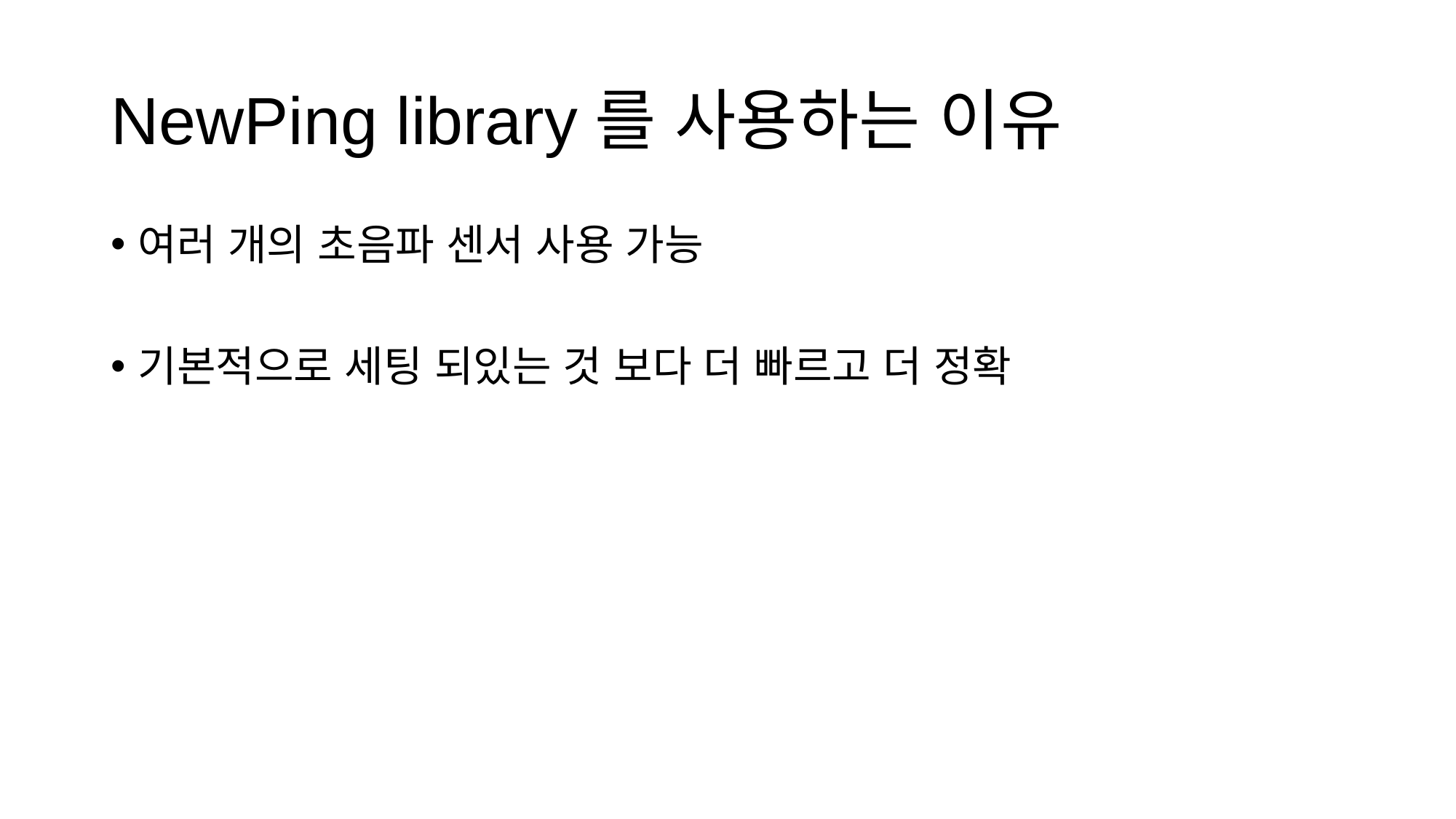

# NewPing library를 사용하는 이유
여러 개의 초음파 센서 사용 가능

기본적으로 세팅 되있는 것 보다 더 빠르고 더 정확